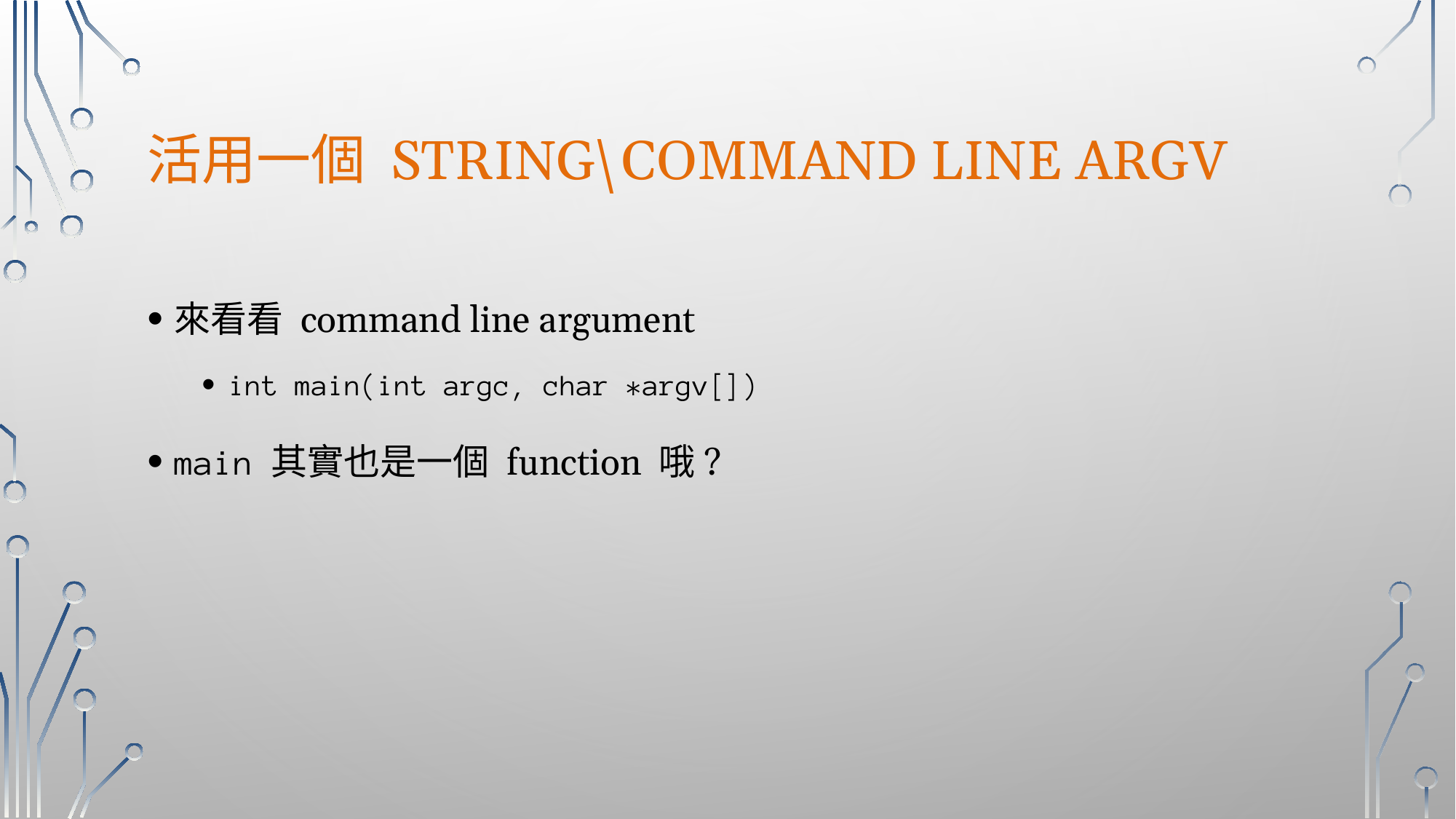

# 活用一個 string\command line argv
來看看 command line argument
int main(int argc, char *argv[])
main 其實也是一個 function 哦?